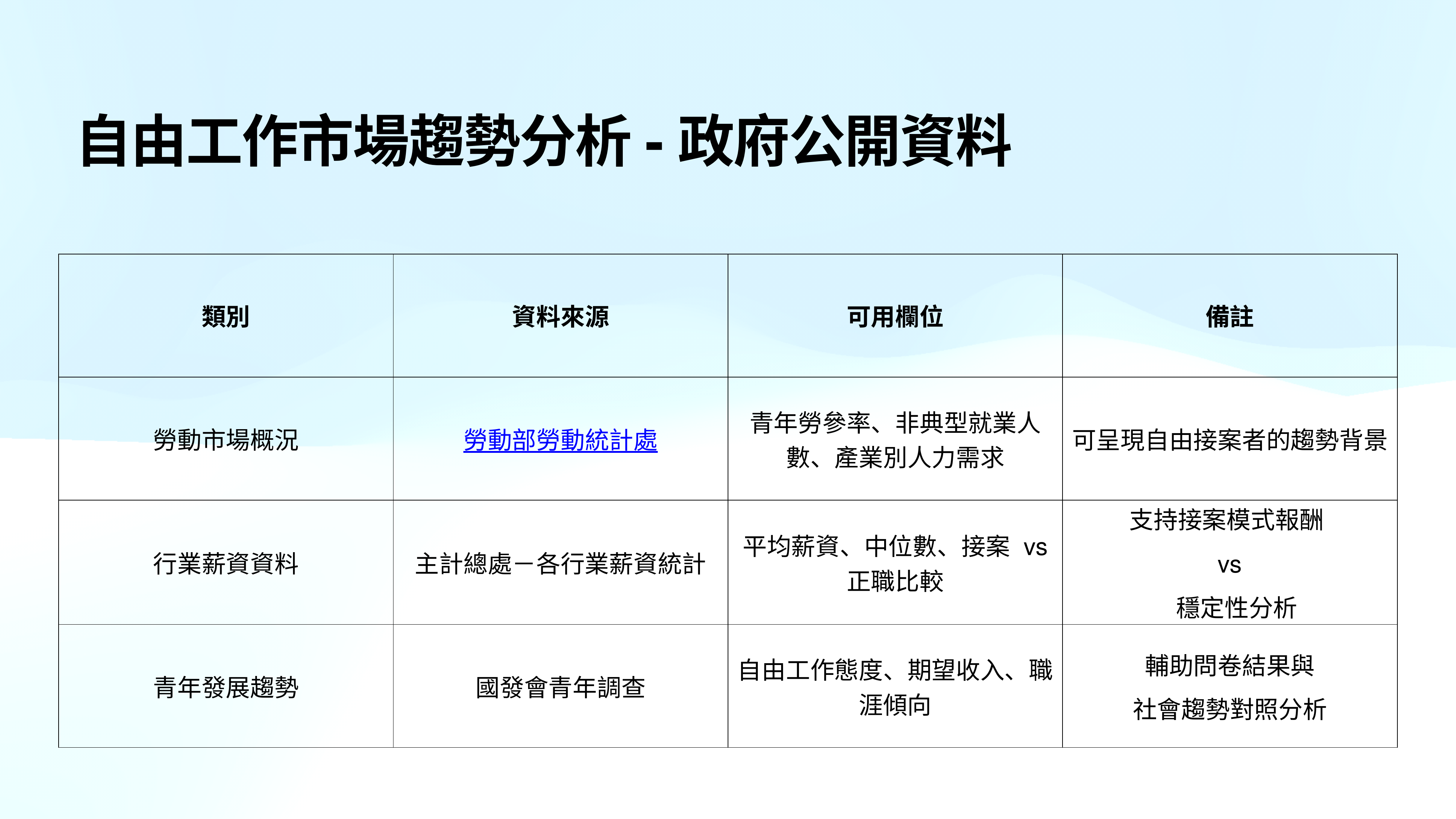

# 自由工作市場趨勢分析-政府公開資料
| 類別 | 資料來源 | 可用欄位 | 備註 |
| --- | --- | --- | --- |
| 勞動市場概況 | 勞動部勞動統計處 | 青年勞參率、非典型就業人數、產業別人力需求 | 可呈現自由接案者的趨勢背景 |
| 行業薪資資料 | 主計總處－各行業薪資統計 | 平均薪資、中位數、接案 vs 正職比較 | 支持接案模式報酬 vs 穩定性分析 |
| 青年發展趨勢 | 國發會青年調查 | 自由工作態度、期望收入、職涯傾向 | 輔助問卷結果與 社會趨勢對照分析 |